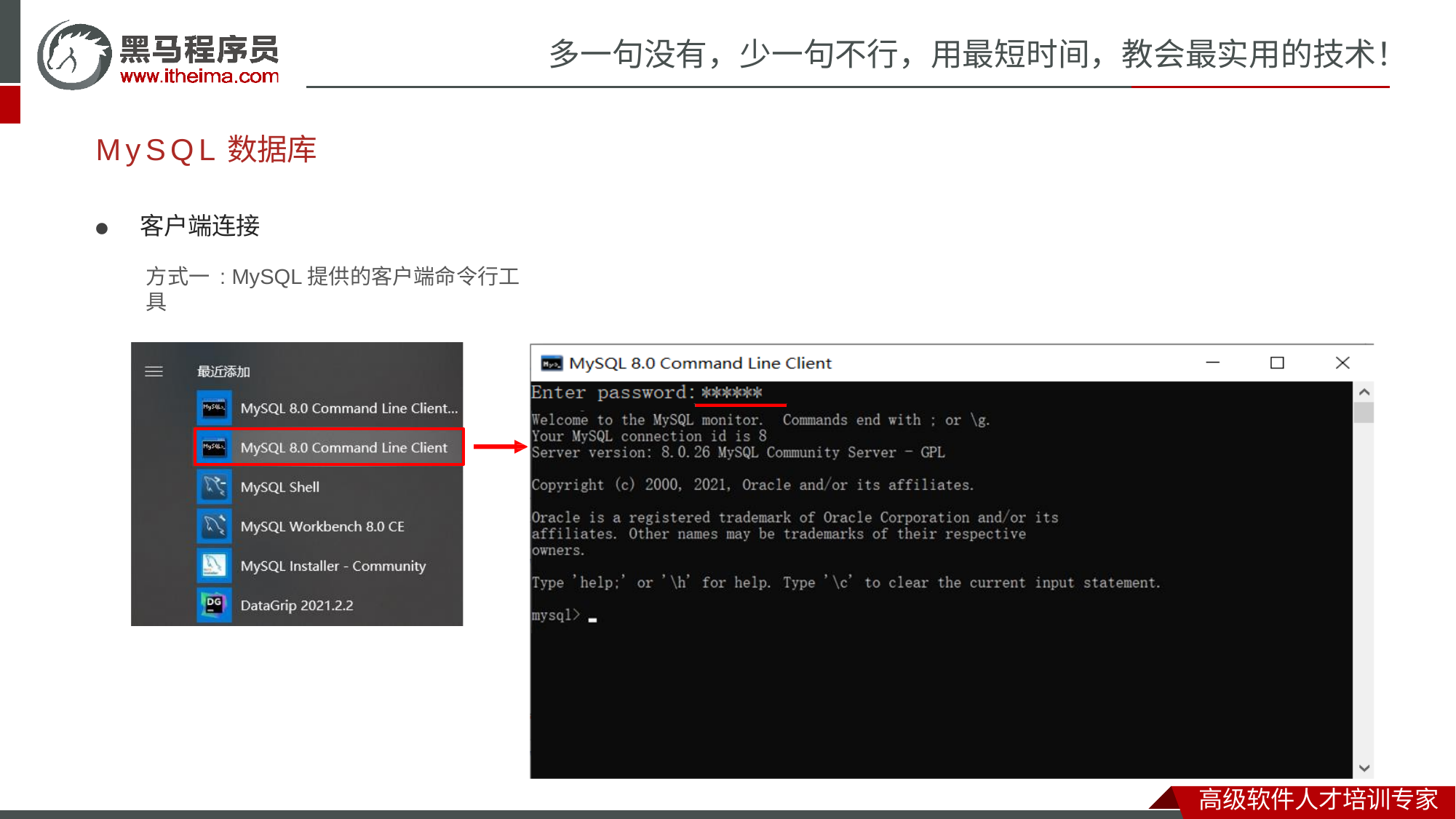

# 多一句没有，少一句不行，用最短时间，教会最实用的技术！

MySQL数据库

⚫	客户端连接
方式一 : MySQL提供的客户端命令行工具

高级软件人才培训专家